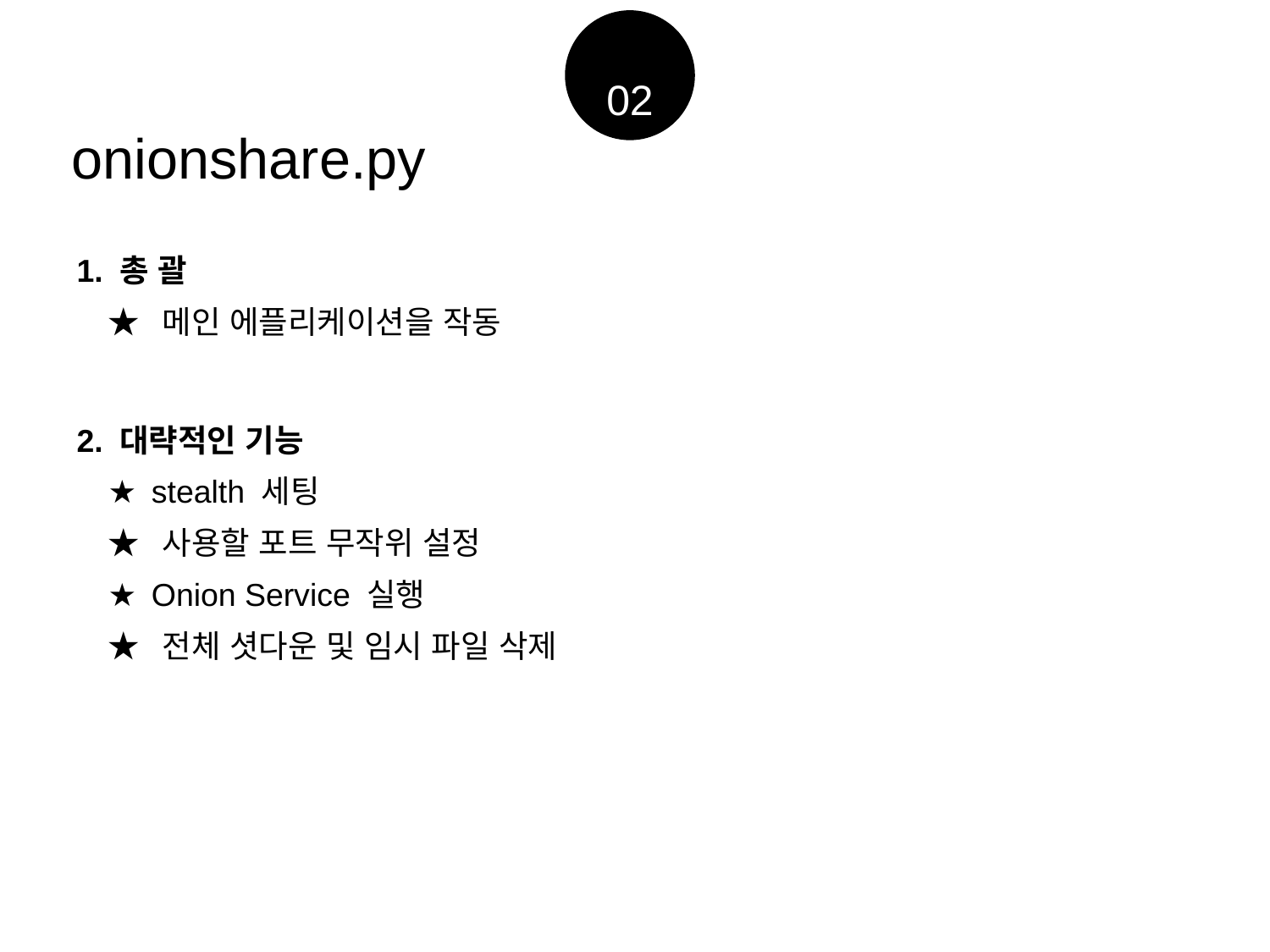

02
onionshare.py
1. 총 괄
     ★  메인 에플리케이션을 작동

2. 대략적인 기능
     ★  stealth 세팅
     ★  사용할 포트 무작위 설정
     ★  Onion Service 실행
     ★  전체 셧다운 및 임시 파일 삭제